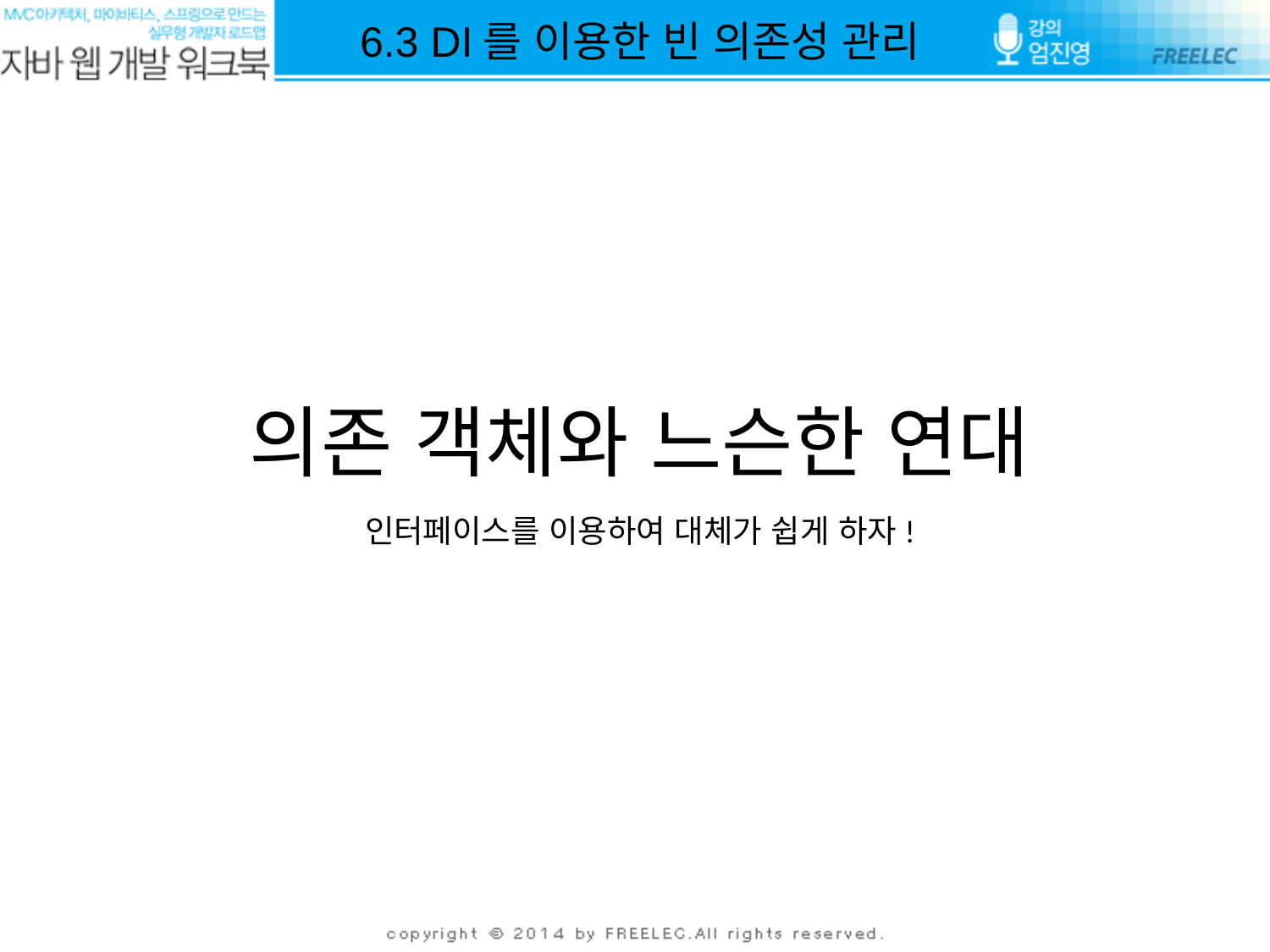

6.3 DI를 이용한 빈 의존성 관리
의존 객체와 느슨한 연대
인터페이스를 이용하여 대체가 쉽게 하자!